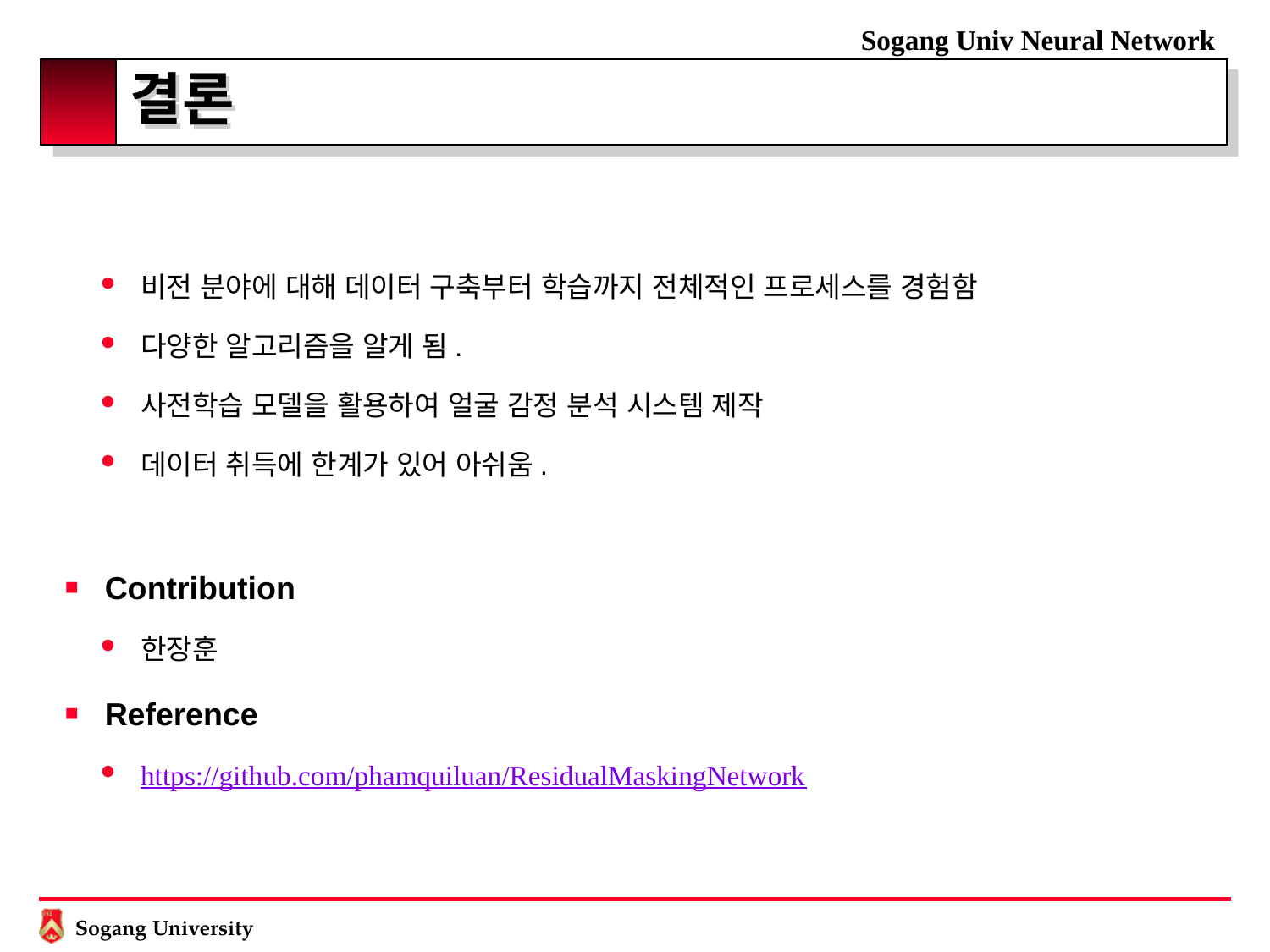

# 결론
비전 분야에 대해 데이터 구축부터 학습까지 전체적인 프로세스를 경험함
다양한 알고리즘을 알게 됨.
사전학습 모델을 활용하여 얼굴 감정 분석 시스템 제작
데이터 취득에 한계가 있어 아쉬움.

Contribution
한장훈
Reference
https://github.com/phamquiluan/ResidualMaskingNetwork